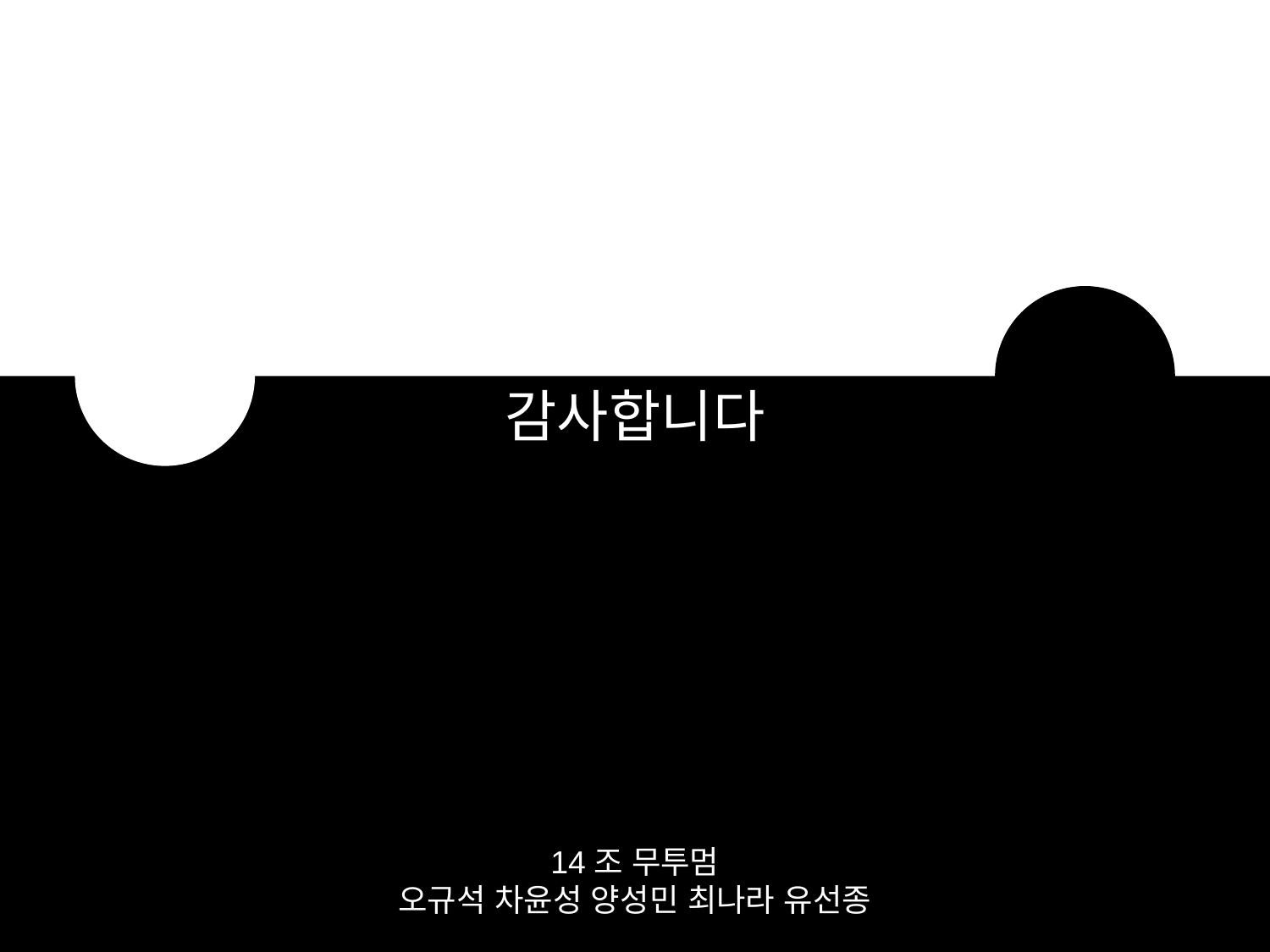

감사합니다

14조 무투멈
오규석 차윤성 양성민 최나라 유선종